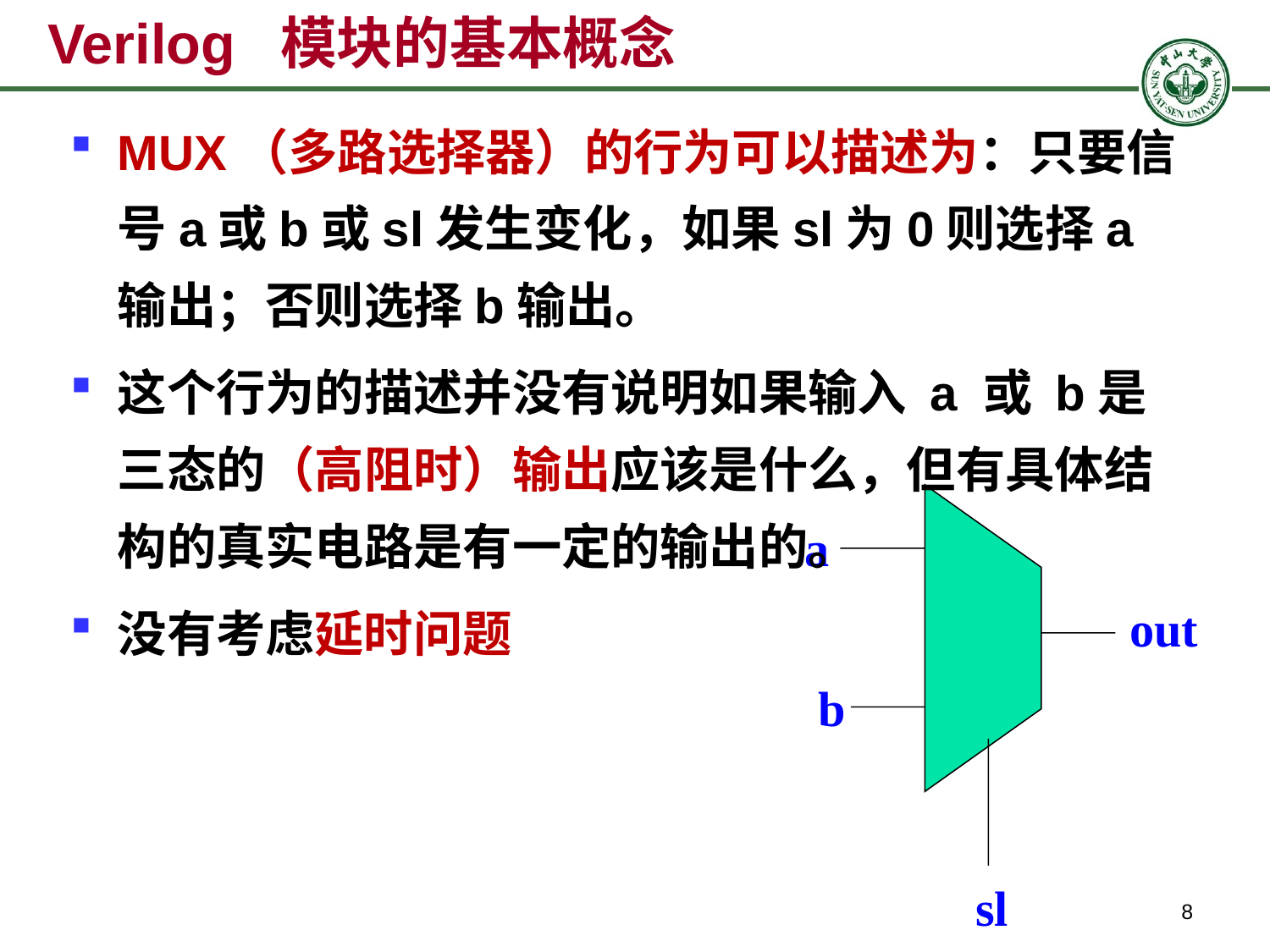

# Verilog  模块的基本概念
MUX（多路选择器）的行为可以描述为：只要信号a或b或sl发生变化，如果sl为0则选择a输出；否则选择b输出。
这个行为的描述并没有说明如果输入 a 或 b是三态的（高阻时）输出应该是什么，但有具体结构的真实电路是有一定的输出的。
没有考虑延时问题

a

out

b

sl